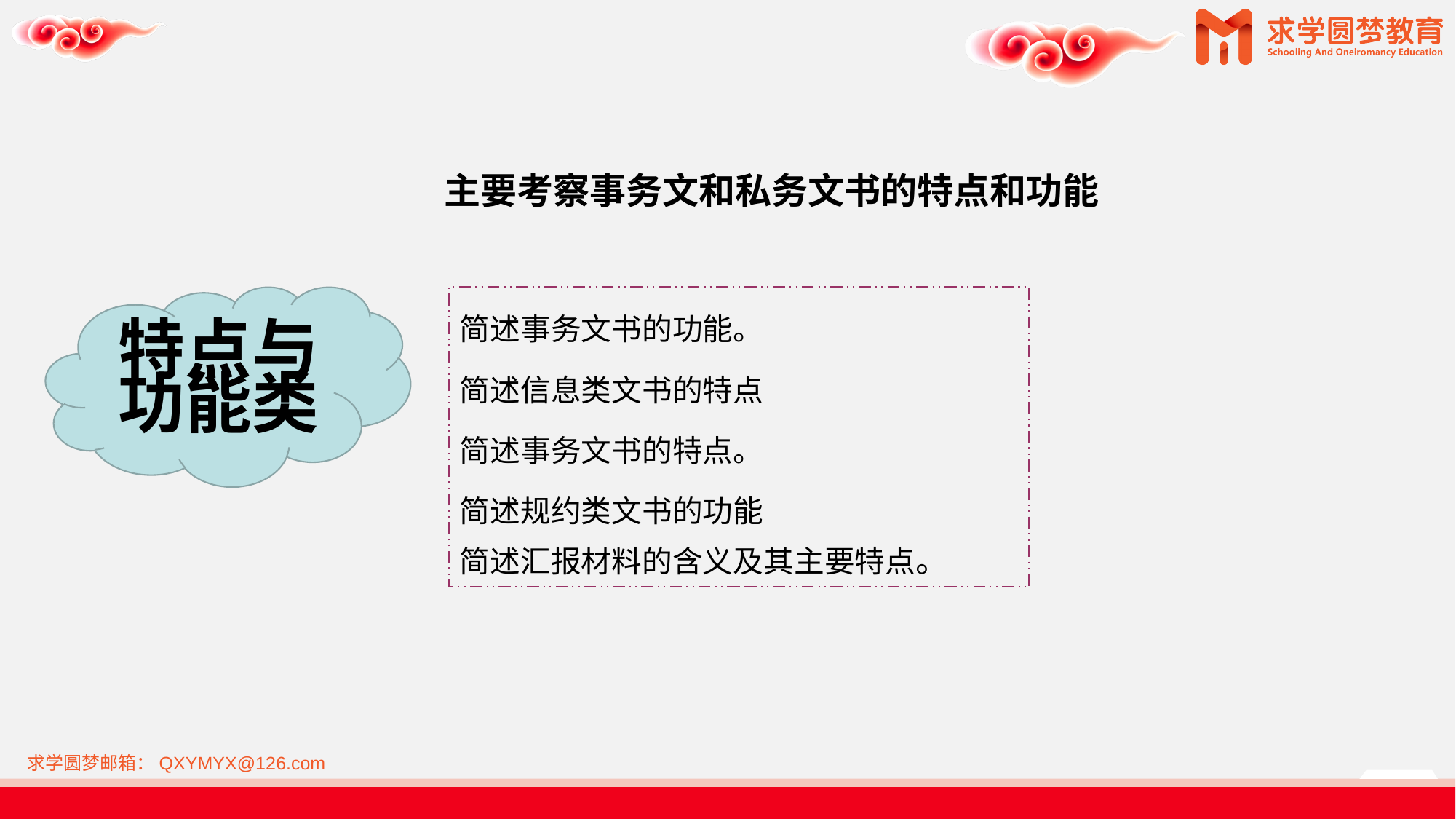

主要考察事务文和私务文书的特点和功能

简述事务文书的功能。
简述信息类文书的特点
简述事务文书的特点。
简述规约类文书的功能
简述汇报材料的含义及其主要特点。

特点与
功能类